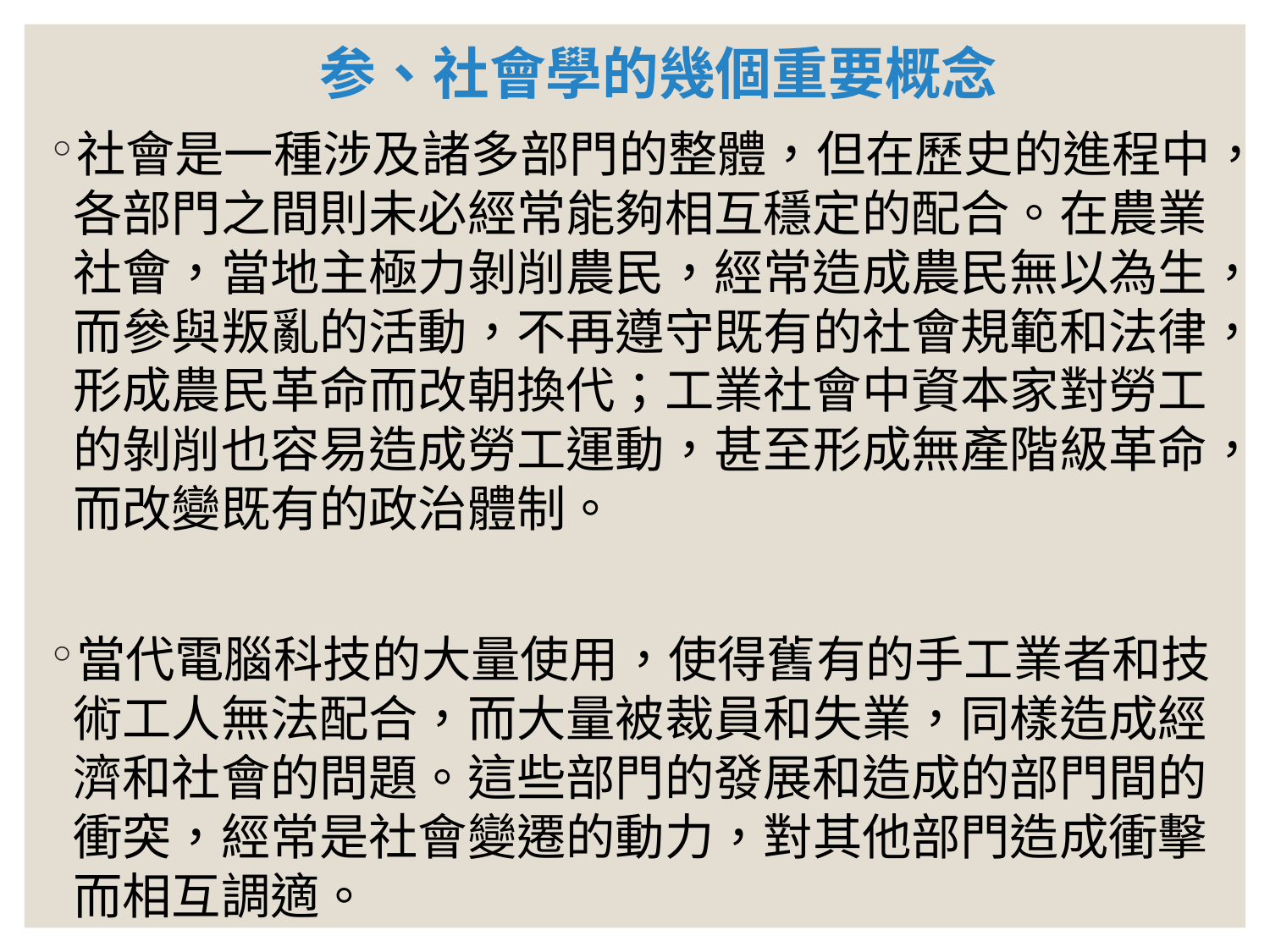

# 参、社會學的幾個重要概念
社會是一種涉及諸多部門的整體，但在歷史的進程中，各部門之間則未必經常能夠相互穩定的配合。在農業社會，當地主極力剝削農民，經常造成農民無以為生，而參與叛亂的活動，不再遵守既有的社會規範和法律，形成農民革命而改朝換代；工業社會中資本家對勞工的剝削也容易造成勞工運動，甚至形成無產階級革命，而改變既有的政治體制。

當代電腦科技的大量使用，使得舊有的手工業者和技術工人無法配合，而大量被裁員和失業，同樣造成經濟和社會的問題。這些部門的發展和造成的部門間的衝突，經常是社會變遷的動力，對其他部門造成衝擊而相互調適。